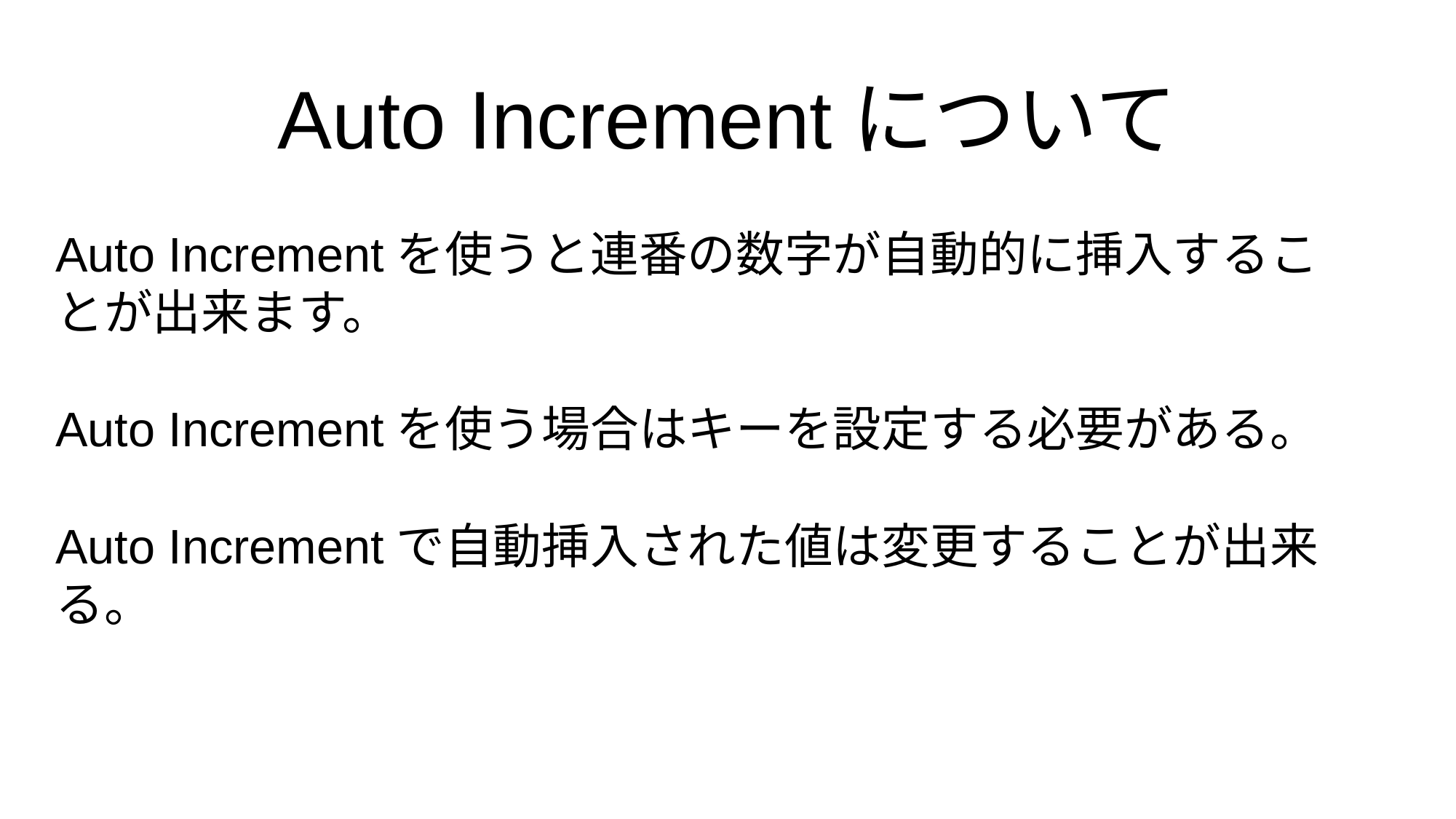

# Auto Incrementについて
Auto Incrementを使うと連番の数字が自動的に挿入することが出来ます。

Auto Incrementを使う場合はキーを設定する必要がある。

Auto Incrementで自動挿入された値は変更することが出来る。